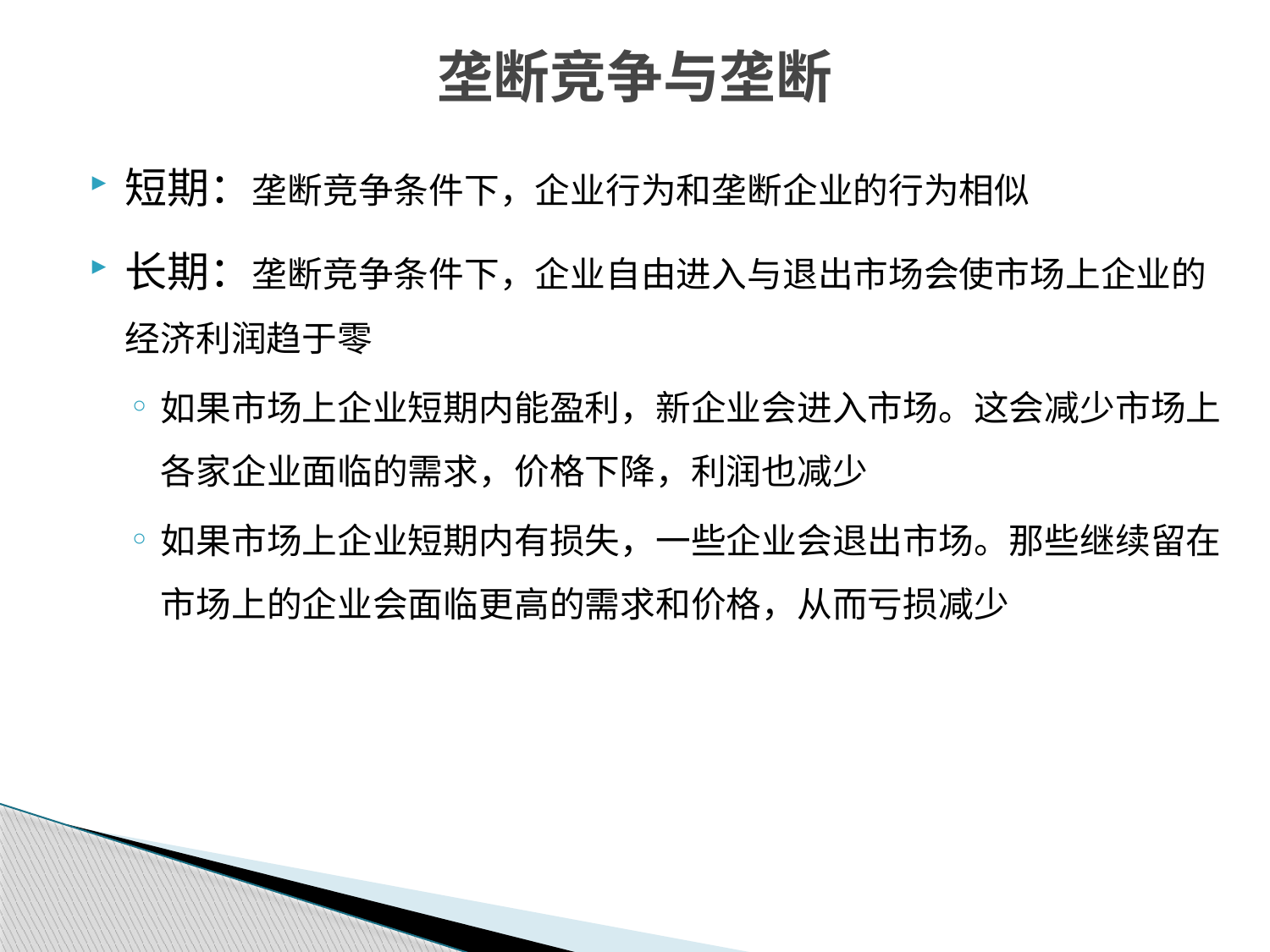

垄断竞争与垄断
短期：垄断竞争条件下，企业行为和垄断企业的行为相似
长期：垄断竞争条件下，企业自由进入与退出市场会使市场上企业的经济利润趋于零
如果市场上企业短期内能盈利，新企业会进入市场。这会减少市场上各家企业面临的需求，价格下降，利润也减少
如果市场上企业短期内有损失，一些企业会退出市场。那些继续留在市场上的企业会面临更高的需求和价格，从而亏损减少